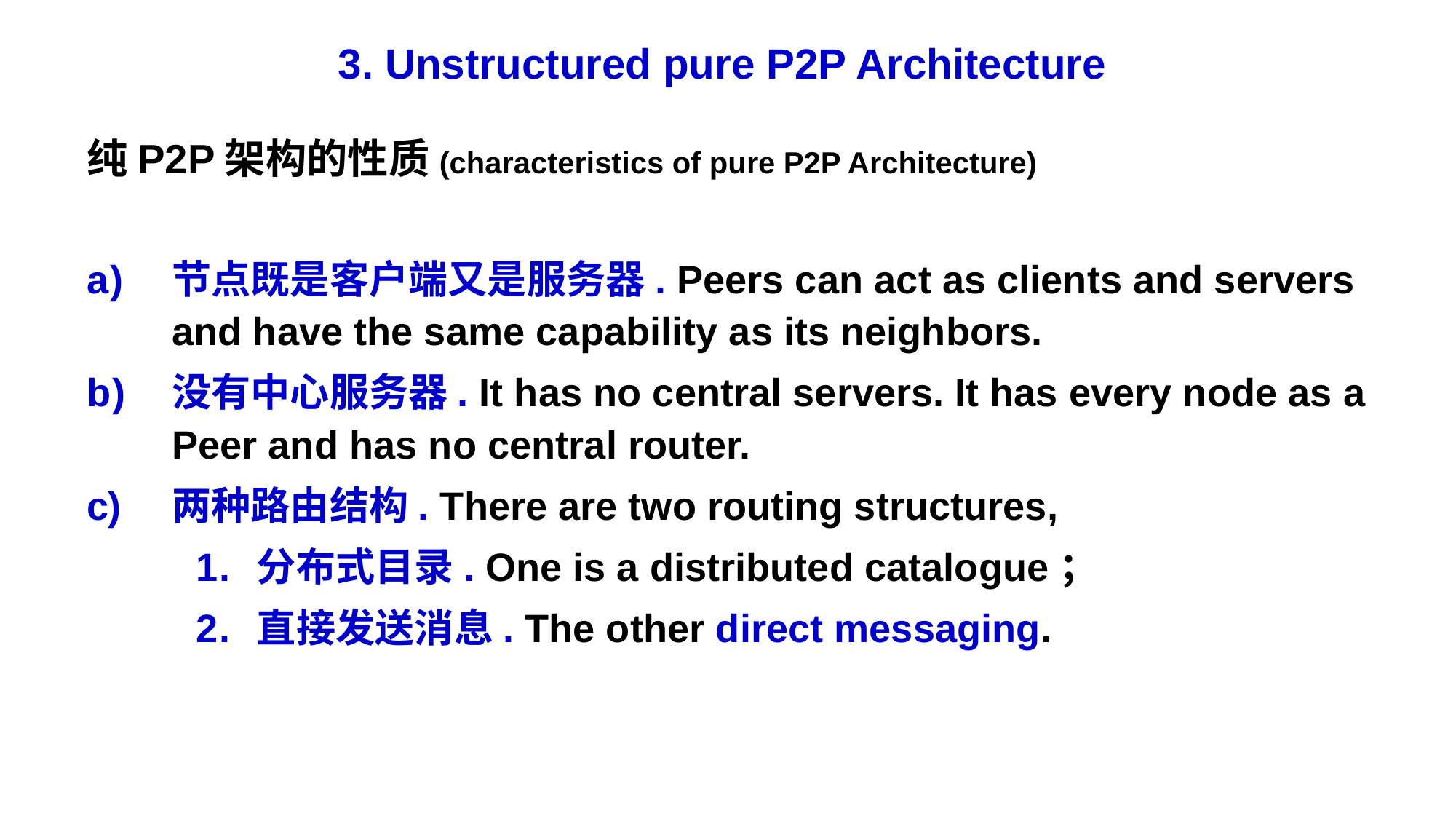

3. Unstructured pure P2P Architecture
纯P2P架构的性质(characteristics of pure P2P Architecture)

节点既是客户端又是服务器. Peers can act as clients and servers and have the same capability as its neighbors.
没有中心服务器. It has no central servers. It has every node as a Peer and has no central router.
两种路由结构. There are two routing structures,
分布式目录. One is a distributed catalogue；
直接发送消息. The other direct messaging.